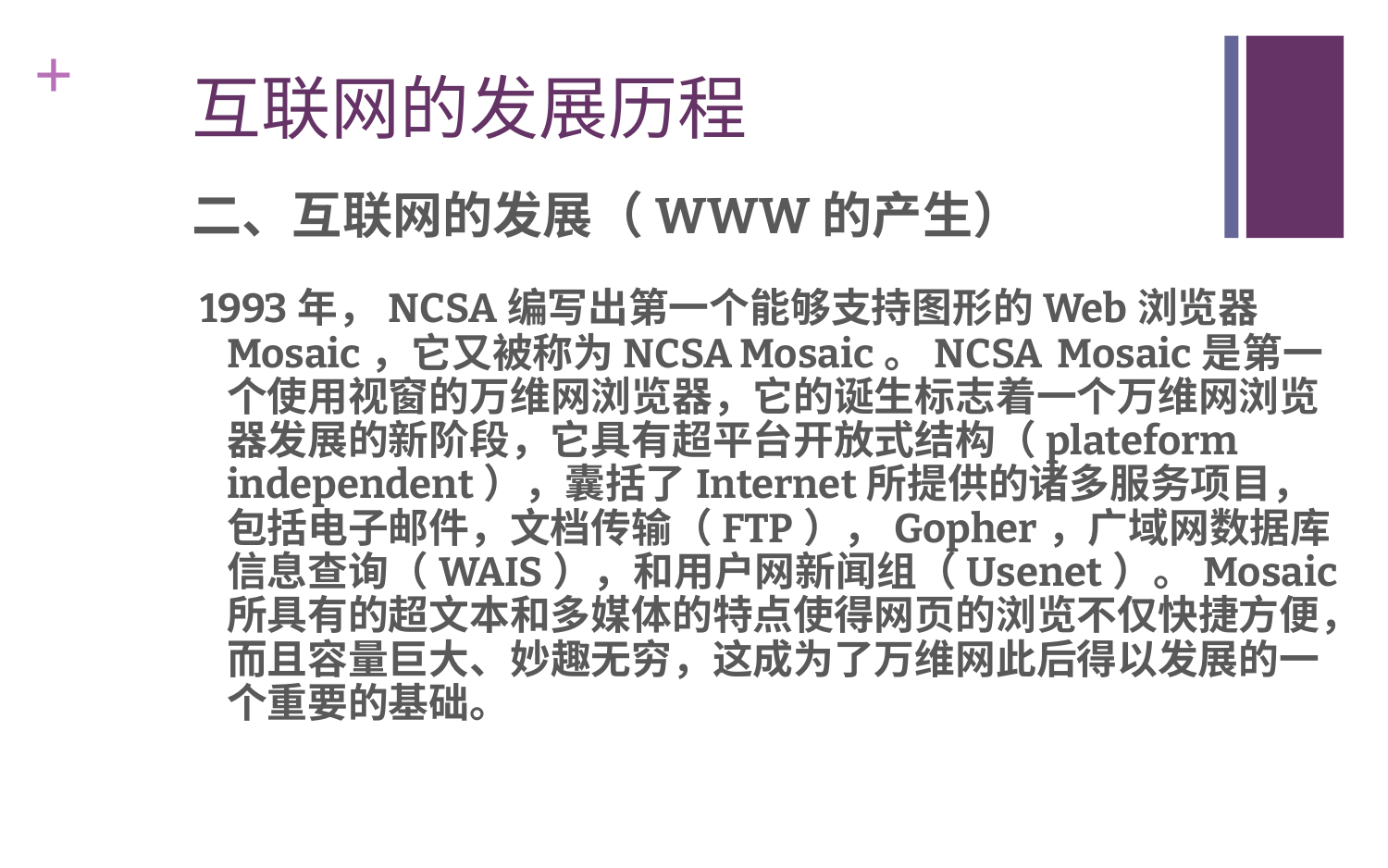

# 互联网的发展历程
二、互联网的发展（WWW的产生）
 1993年，NCSA编写出第一个能够支持图形的Web浏览器Mosaic，它又被称为NCSA Mosaic。NCSA  Mosaic是第一个使用视窗的万维网浏览器，它的诞生标志着一个万维网浏览器发展的新阶段，它具有超平台开放式结构（plateform independent），囊括了Internet所提供的诸多服务项目，包括电子邮件，文档传输（FTP），Gopher，广域网数据库信息查询（WAIS），和用户网新闻组（Usenet）。Mosaic所具有的超文本和多媒体的特点使得网页的浏览不仅快捷方便，而且容量巨大、妙趣无穷，这成为了万维网此后得以发展的一个重要的基础。